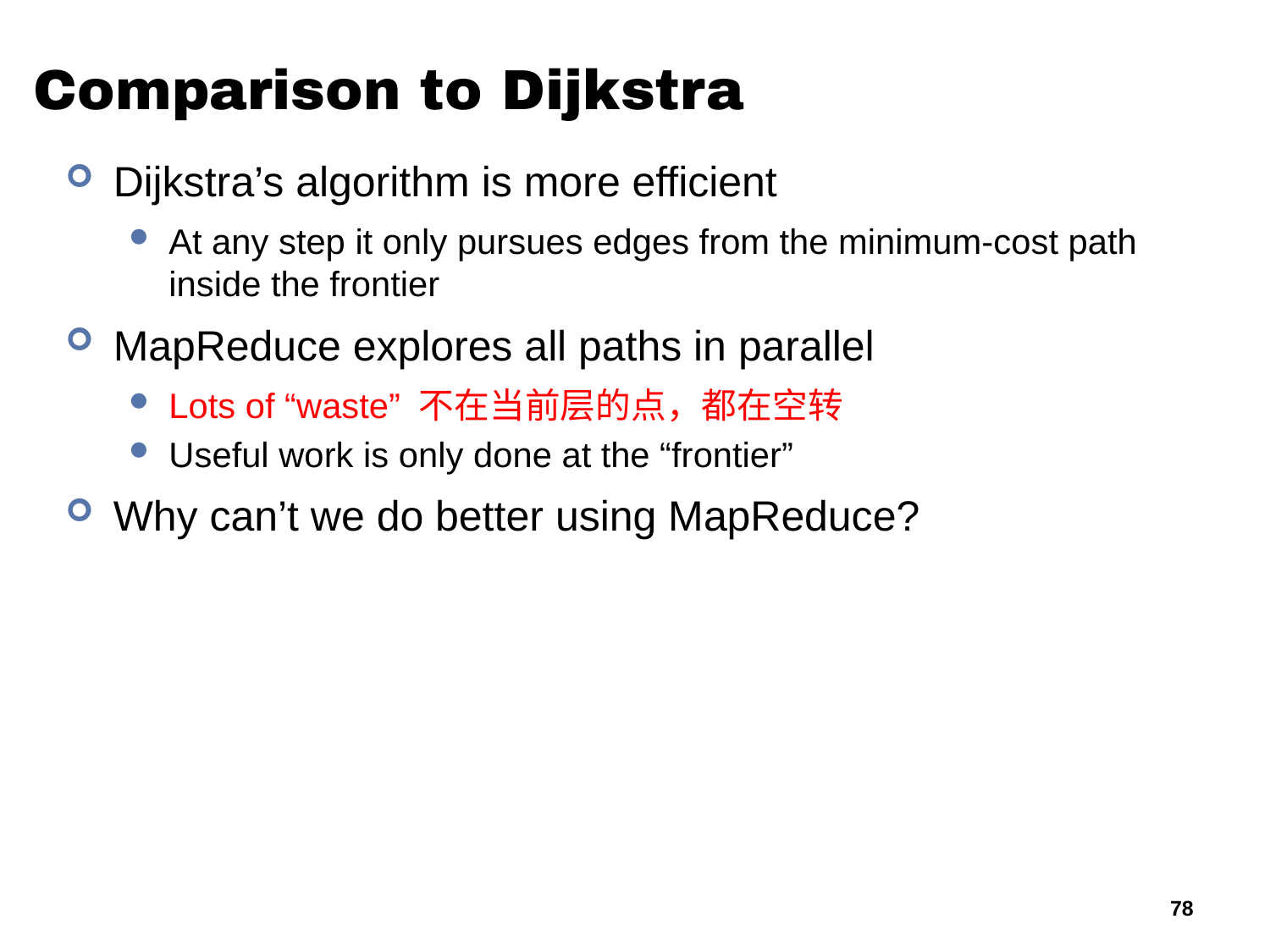

# Comparison to Dijkstra
Dijkstra’s algorithm is more efficient
At any step it only pursues edges from the minimum-cost path inside the frontier
MapReduce explores all paths in parallel
Lots of “waste” 不在当前层的点，都在空转
Useful work is only done at the “frontier”
Why can’t we do better using MapReduce?
78